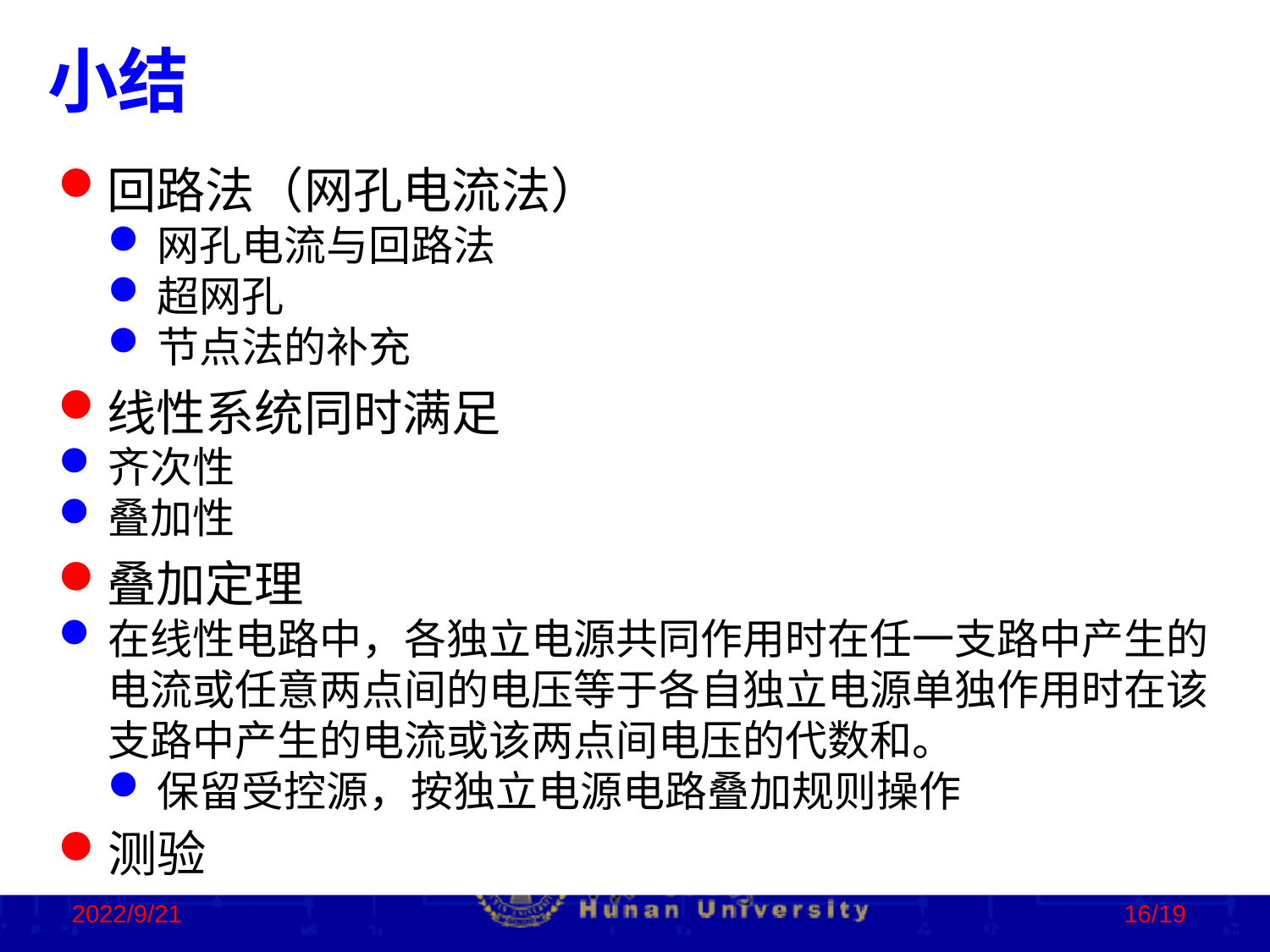

小结
回路法（网孔电流法）
网孔电流与回路法
超网孔
节点法的补充
线性系统同时满足
齐次性
叠加性
叠加定理
在线性电路中，各独立电源共同作用时在任一支路中产生的电流或任意两点间的电压等于各自独立电源单独作用时在该支路中产生的电流或该两点间电压的代数和。
保留受控源，按独立电源电路叠加规则操作
测验
2022/9/21
16/19